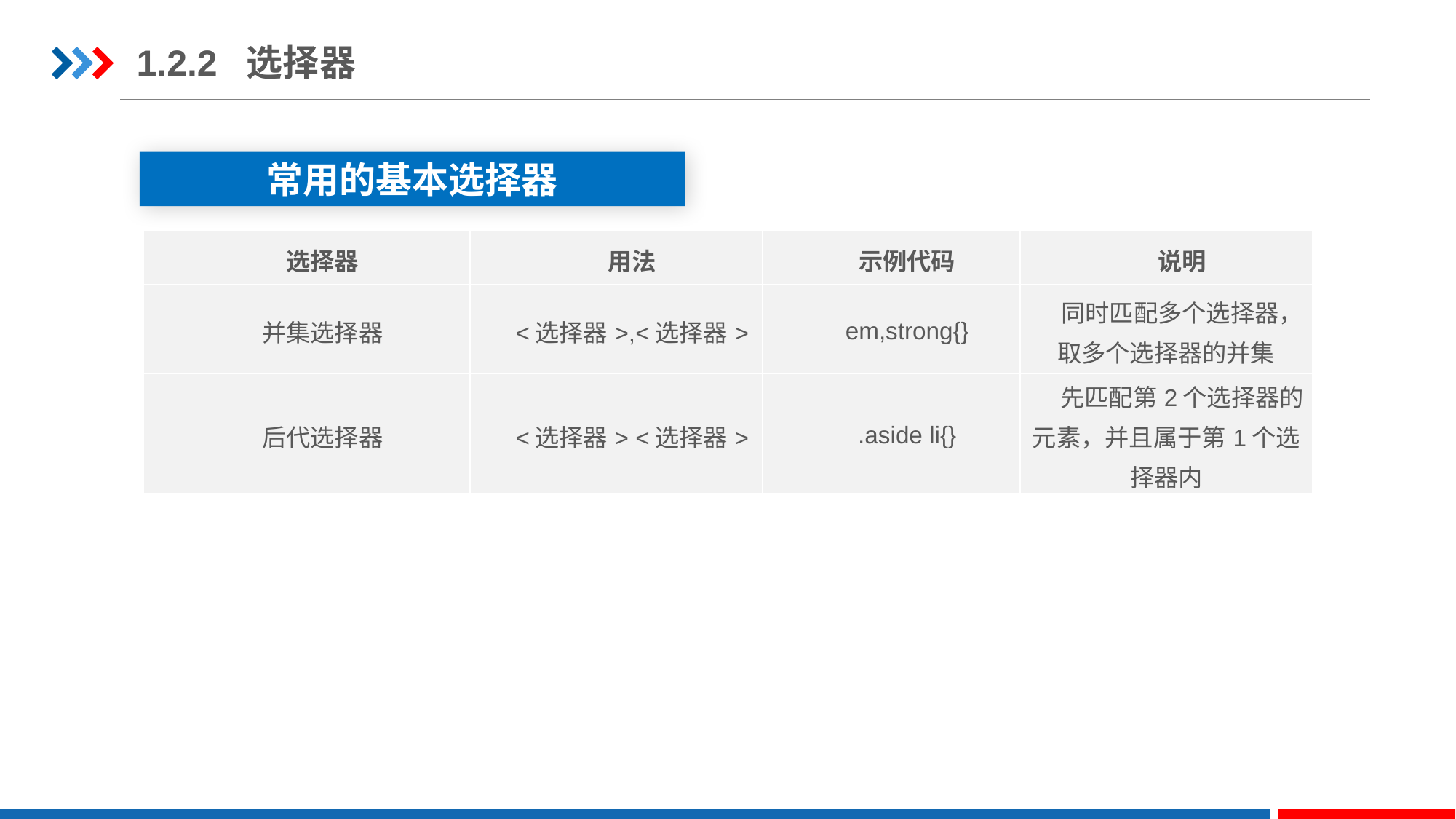

1.2.2  选择器
常用的基本选择器
| 选择器 | 用法 | 示例代码 | 说明 |
| --- | --- | --- | --- |
| 并集选择器 | <选择器>,<选择器> | em,strong{} | 同时匹配多个选择器，取多个选择器的并集 |
| 后代选择器 | <选择器> <选择器> | .aside li{} | 先匹配第2个选择器的元素，并且属于第1个选择器内 |